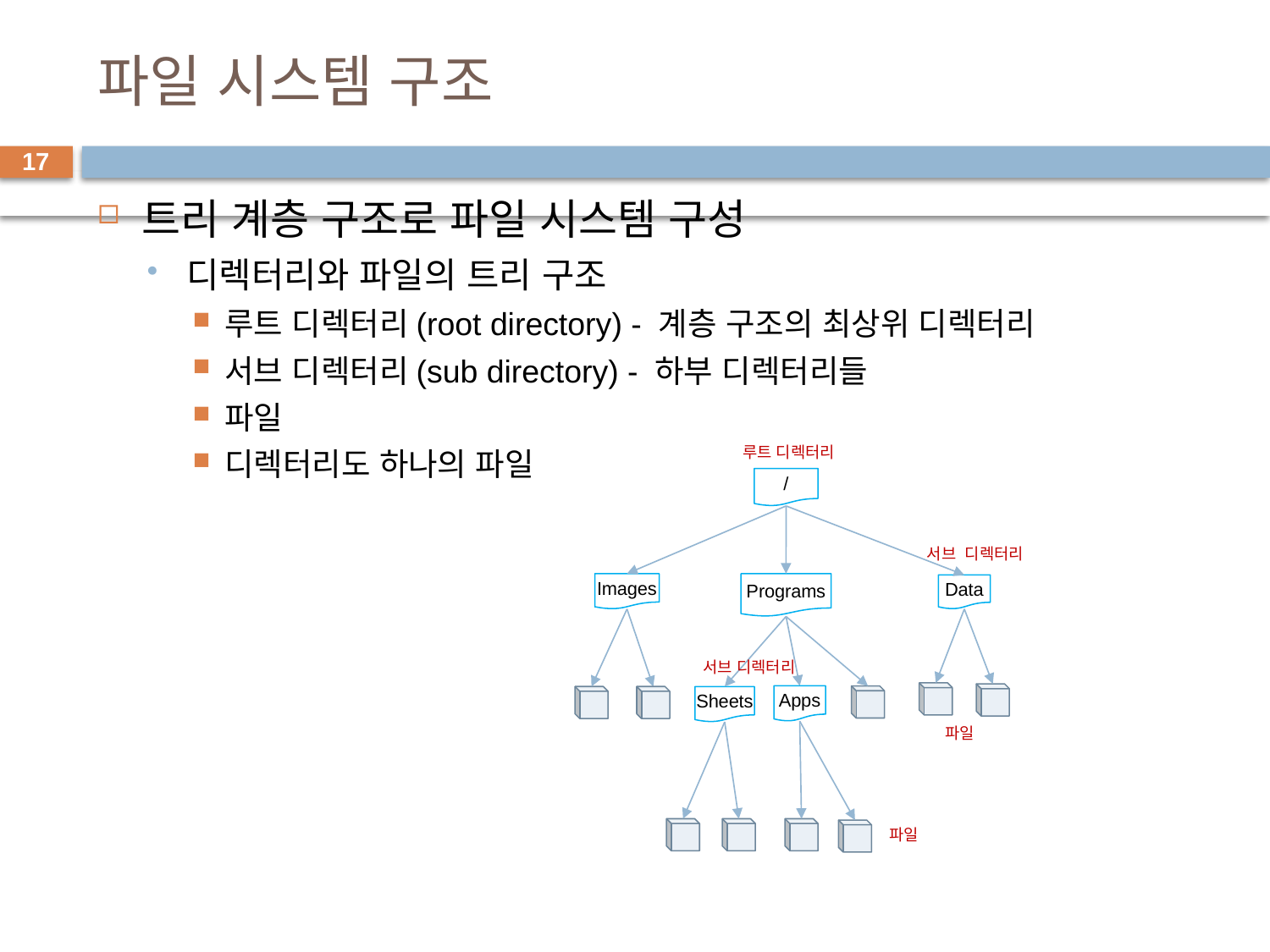

# 파일 시스템 구조
17
트리 계층 구조로 파일 시스템 구성
디렉터리와 파일의 트리 구조
루트 디렉터리(root directory) - 계층 구조의 최상위 디렉터리
서브 디렉터리(sub directory) - 하부 디렉터리들
파일
디렉터리도 하나의 파일

루트 디렉터리
/
서브  디렉터리
Images
Programs
Data
서브 디렉터리

Apps

Sheets
파일

파일